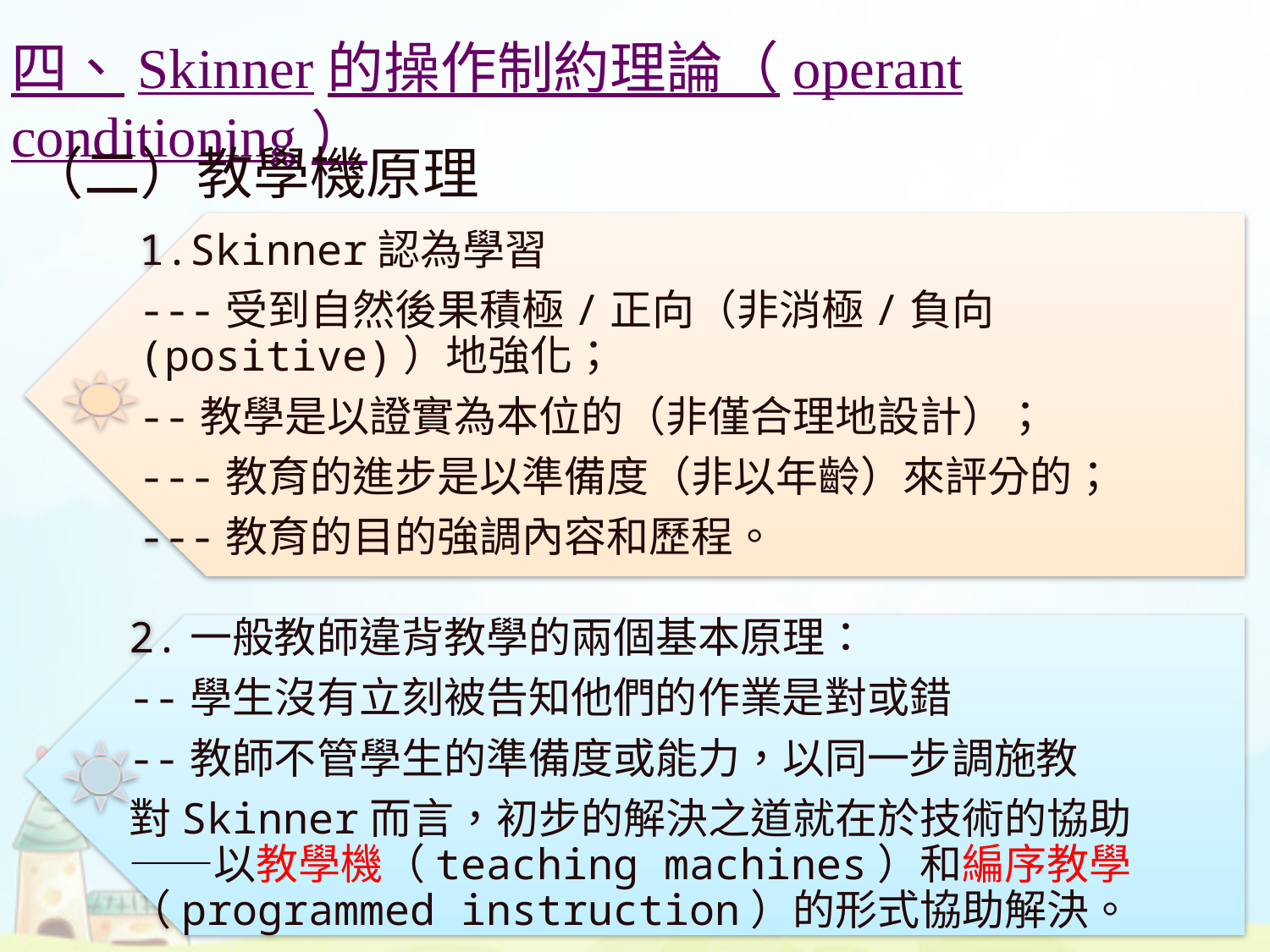

四、Skinner的操作制約理論（operant conditioning）
（二）教學機原理
1.Skinner認為學習
---受到自然後果積極/正向（非消極/負向(positive)）地強化；
--教學是以證實為本位的（非僅合理地設計）；
---教育的進步是以準備度（非以年齡）來評分的；
---教育的目的強調內容和歷程。
2.一般教師違背教學的兩個基本原理：
--學生沒有立刻被告知他們的作業是對或錯
--教師不管學生的準備度或能力，以同一步調施教
對Skinner而言，初步的解決之道就在於技術的協助――以教學機（teaching machines）和編序教學（programmed instruction）的形式協助解決。